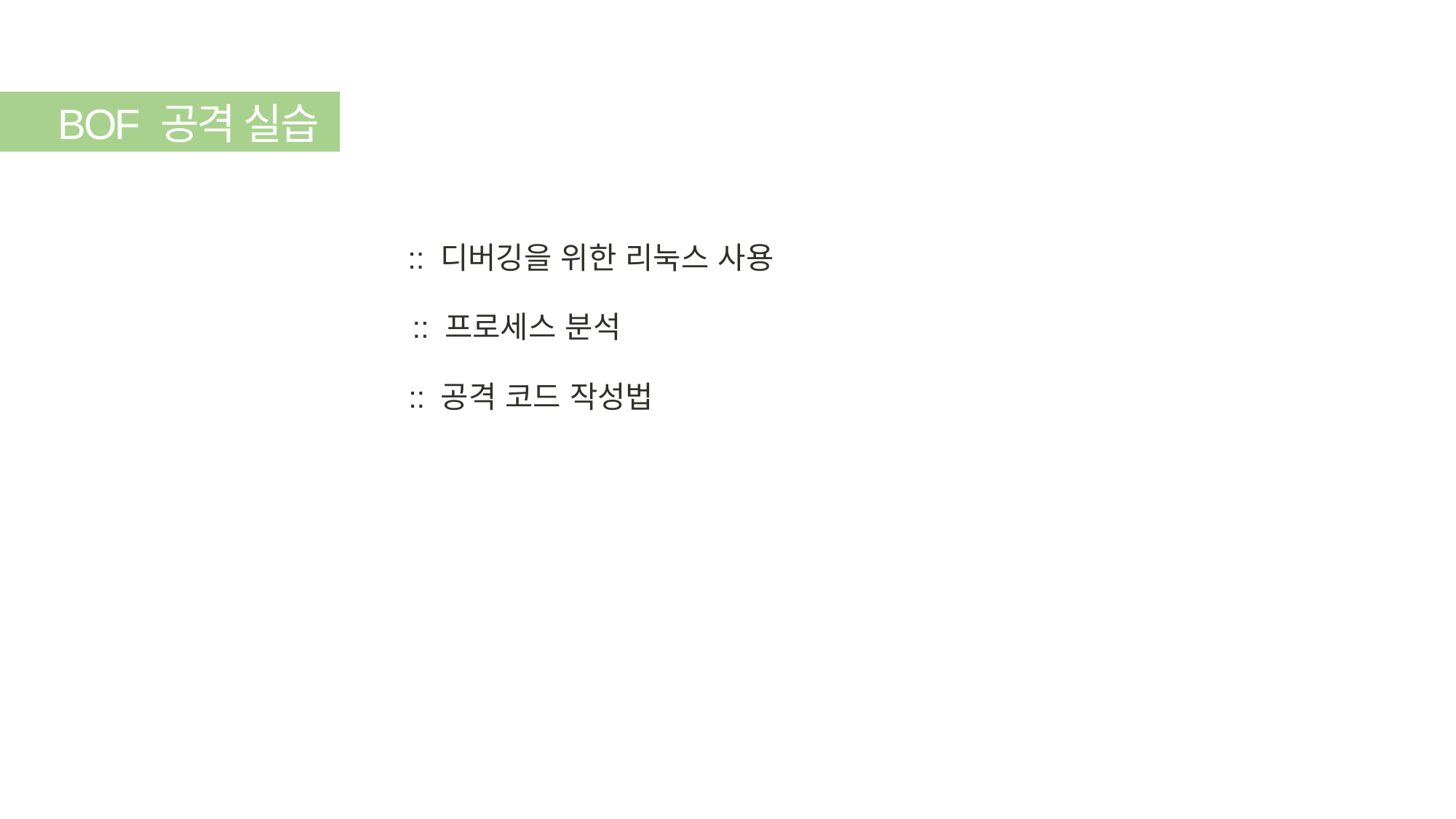

BOF 공격 실습

:: 디버깅을 위한 리눅스 사용
:: 프로세스 분석
:: 공격 코드 작성법